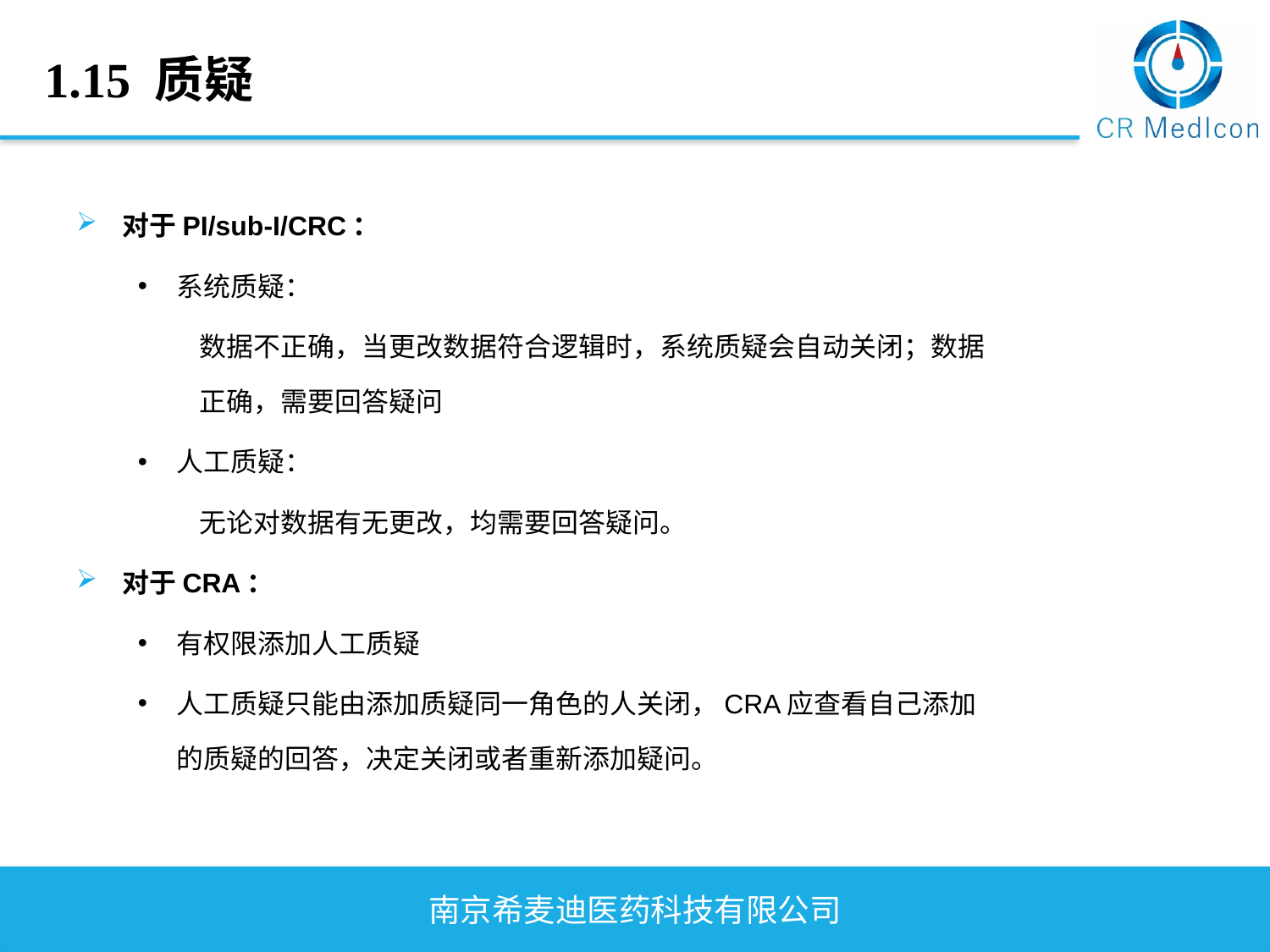

1.15 质疑
对于PI/sub-I/CRC：
系统质疑：
数据不正确，当更改数据符合逻辑时，系统质疑会自动关闭；数据正确，需要回答疑问
人工质疑：
无论对数据有无更改，均需要回答疑问。
对于CRA：
有权限添加人工质疑
人工质疑只能由添加质疑同一角色的人关闭，CRA应查看自己添加的质疑的回答，决定关闭或者重新添加疑问。

南京希麦迪医药科技有限公司